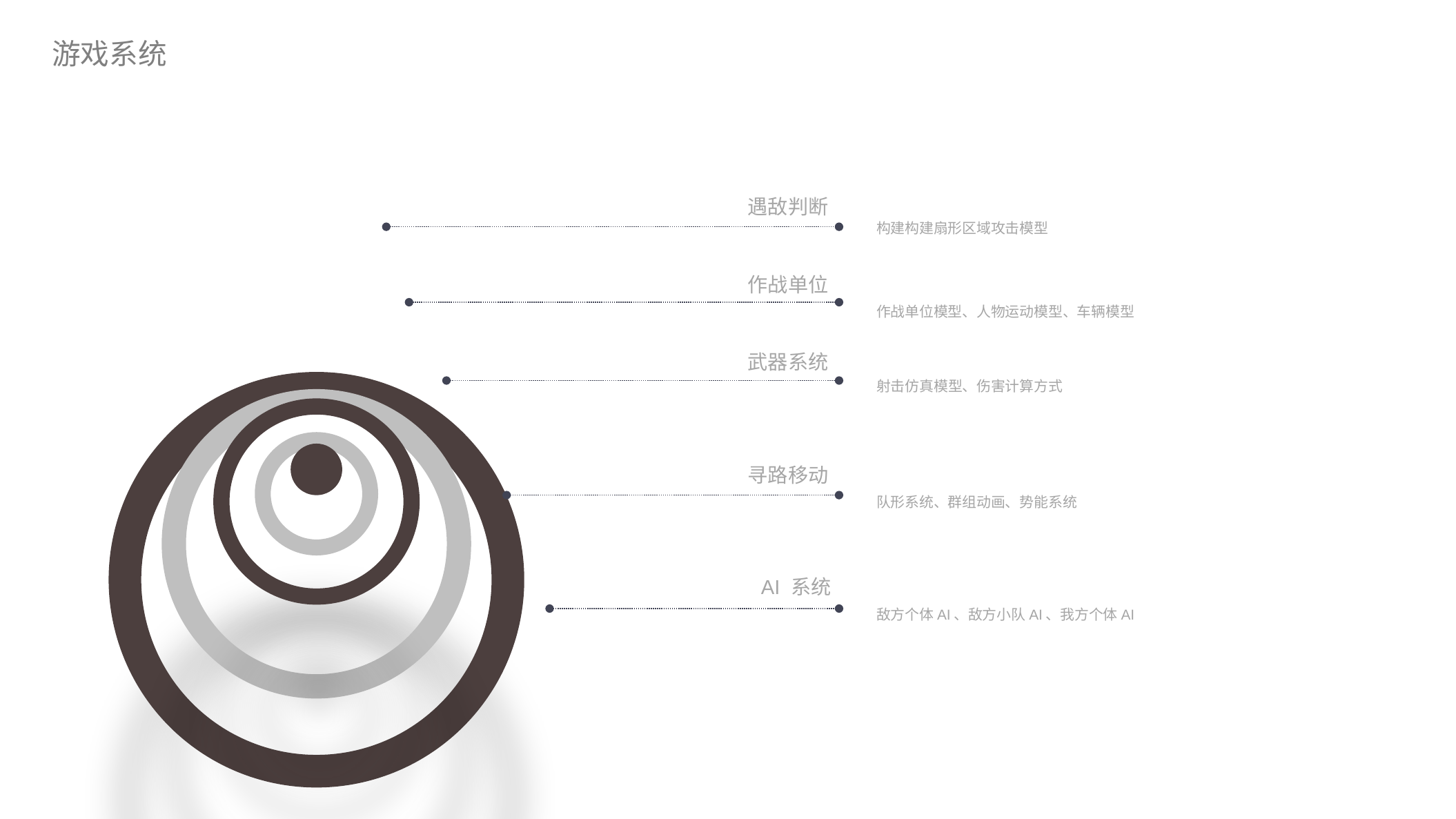

游戏系统
遇敌判断
构建构建扇形区域攻击模型
作战单位
作战单位模型、人物运动模型、车辆模型
武器系统
射击仿真模型、伤害计算方式

寻路移动
队形系统、群组动画、势能系统
AI 系统
敌方个体AI、敌方小队AI、我方个体AI